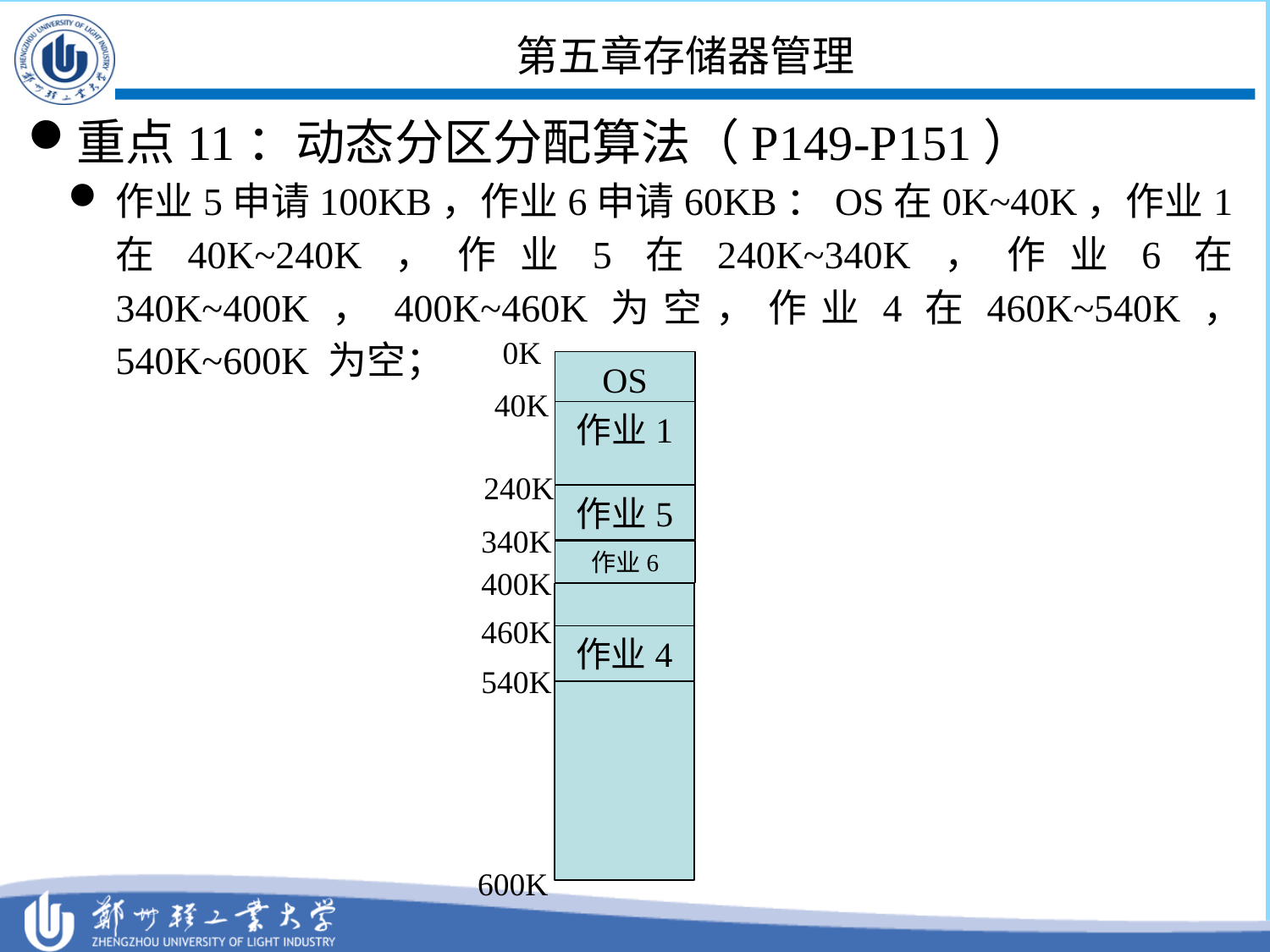

# 第五章存储器管理
重点11：动态分区分配算法（P149-P151）
作业5申请100KB，作业6申请60KB：OS在0K~40K，作业1在40K~240K，作业5在240K~340K，作业6在340K~400K，400K~460K为空，作业4在460K~540K， 540K~600K 为空；
0K
OS
40K
作业1

240K
作业5
340K
作业6
400K

460K
作业4
540K

600K